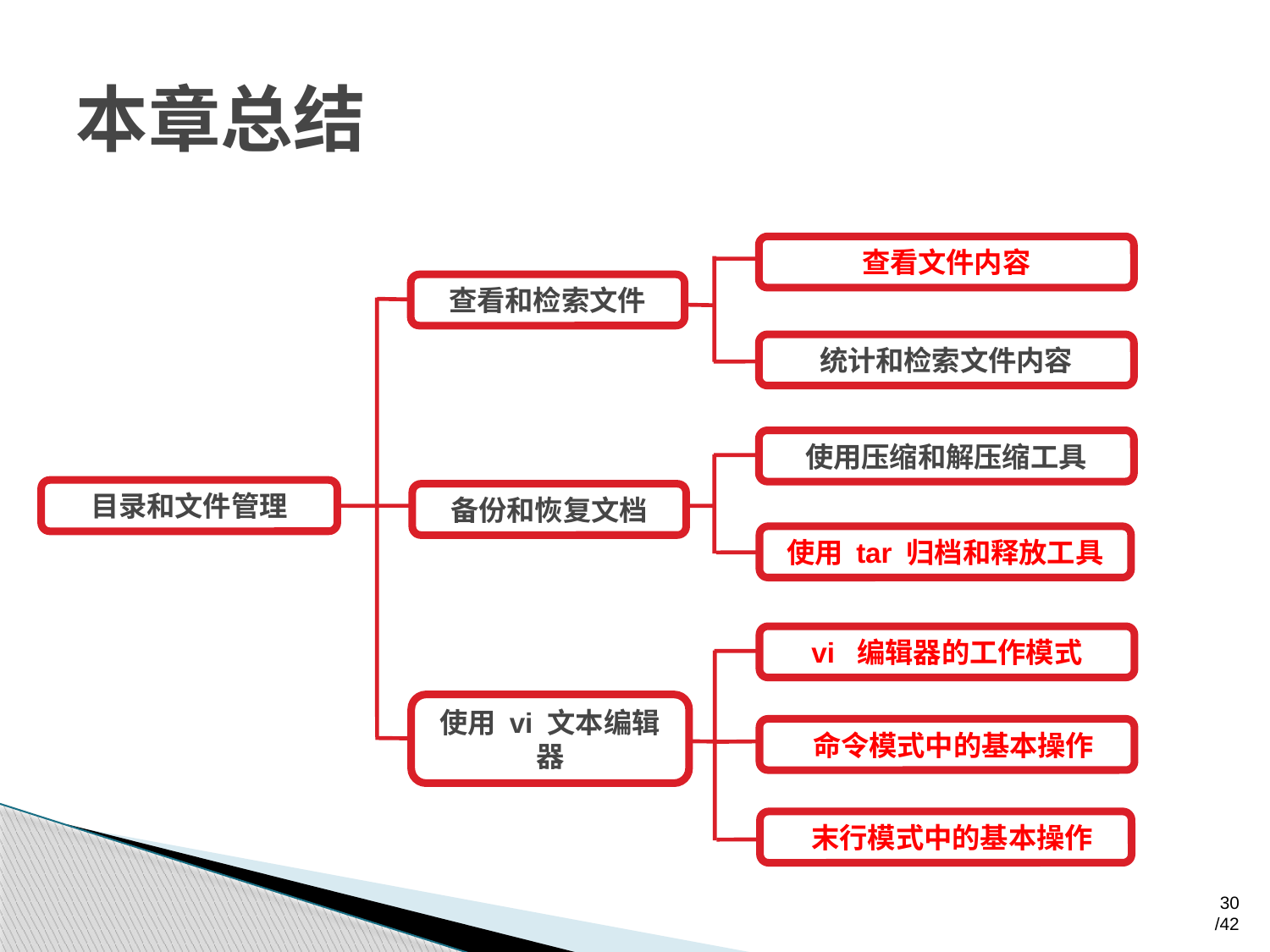

# 本章总结
查看文件内容

查看和检索文件

统计和检索文件内容

使用压缩和解压缩工具

目录和文件管理
备份和恢复文档

使用 tar 归档和释放工具

vi  编辑器的工作模式

使用 vi 文本编辑器
 命令模式中的基本操作

 末行模式中的基本操作

30/42